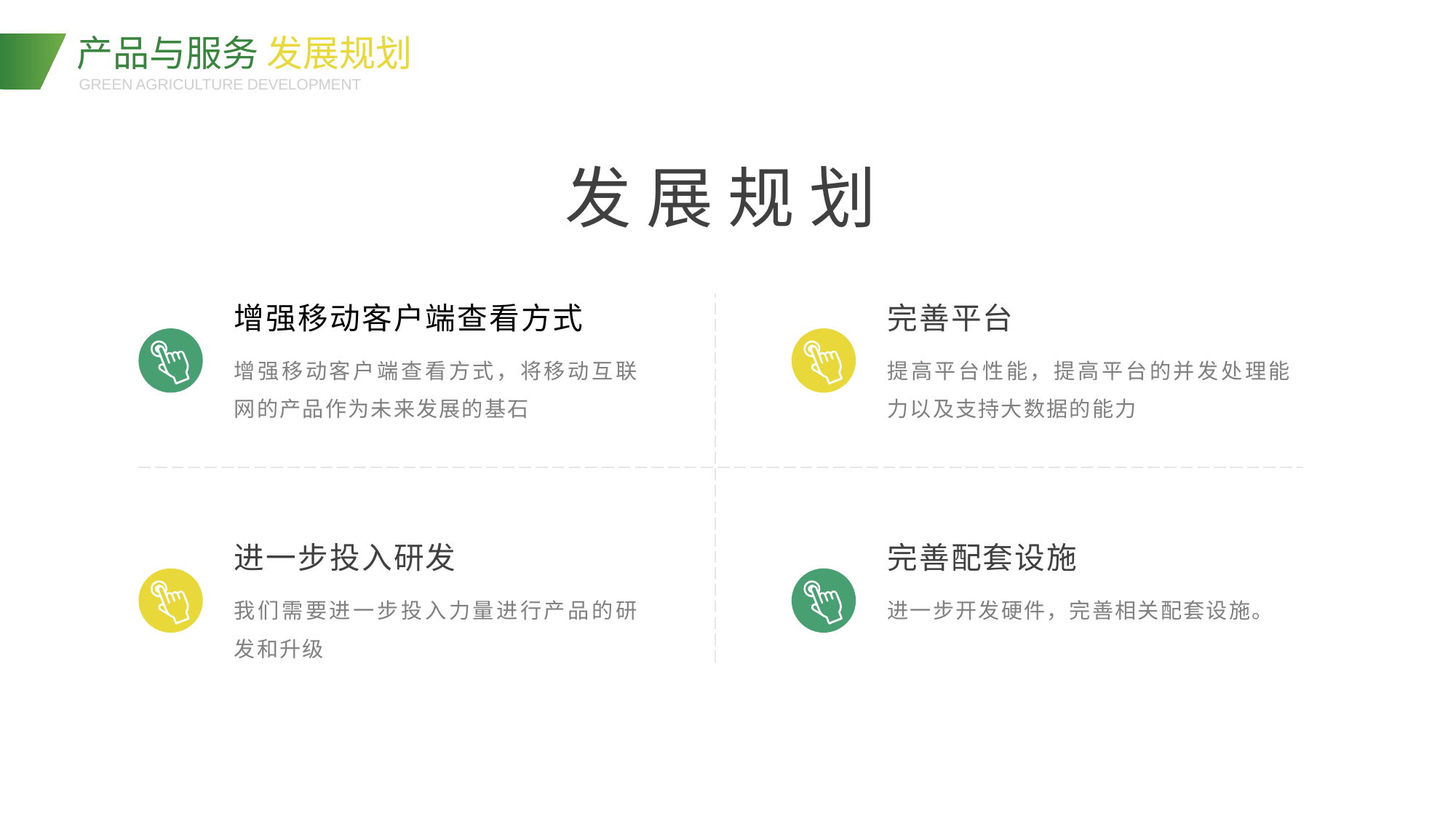

产品与服务 发展规划
GREEN AGRICULTURE DEVELOPMENT

发 展 规 划
增强移动客户端查看方式
完善平台

增强移动客户端查看方式，将移动互联网的产品作为未来发展的基石
提高平台性能，提高平台的并发处理能力以及支持大数据的能力
进一步投入研发
完善配套设施

我们需要进一步投入力量进行产品的研发和升级
进一步开发硬件，完善相关配套设施。